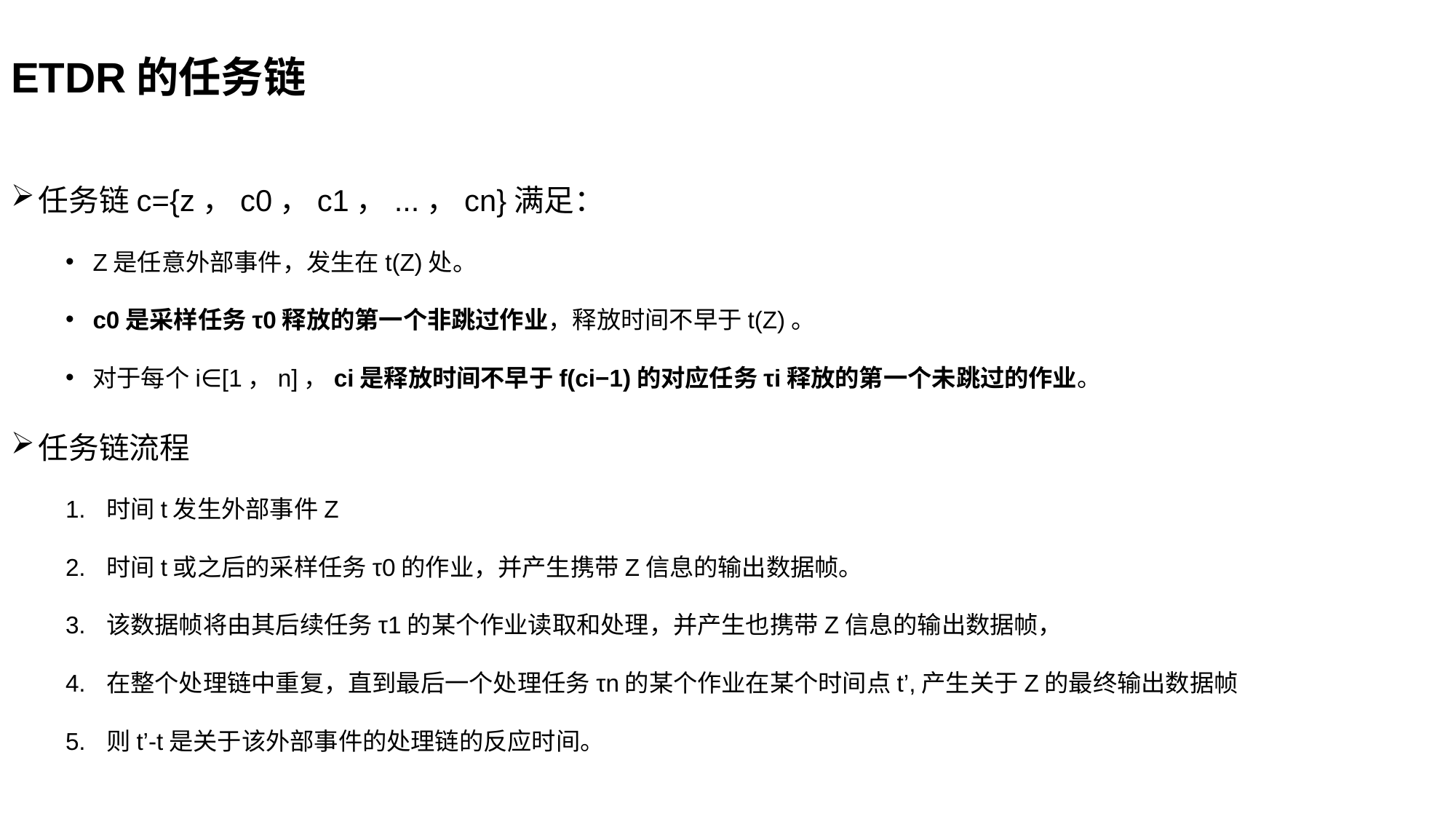

# ETDR的任务链
任务链c={z，c0，c1，...，cn}满足：
Z是任意外部事件，发生在t(Z)处。
c0是采样任务τ0释放的第一个非跳过作业，释放时间不早于t(Z)。
对于每个i∈[1，n]，ci是释放时间不早于f(ci−1)的对应任务τi释放的第一个未跳过的作业。
任务链流程
时间t发生外部事件Z
时间t或之后的采样任务τ0的作业，并产生携带Z信息的输出数据帧。
该数据帧将由其后续任务τ1的某个作业读取和处理，并产生也携带Z信息的输出数据帧，
在整个处理链中重复，直到最后一个处理任务τn的某个作业在某个时间点t’,产生关于Z的最终输出数据帧
则t’-t是关于该外部事件的处理链的反应时间。